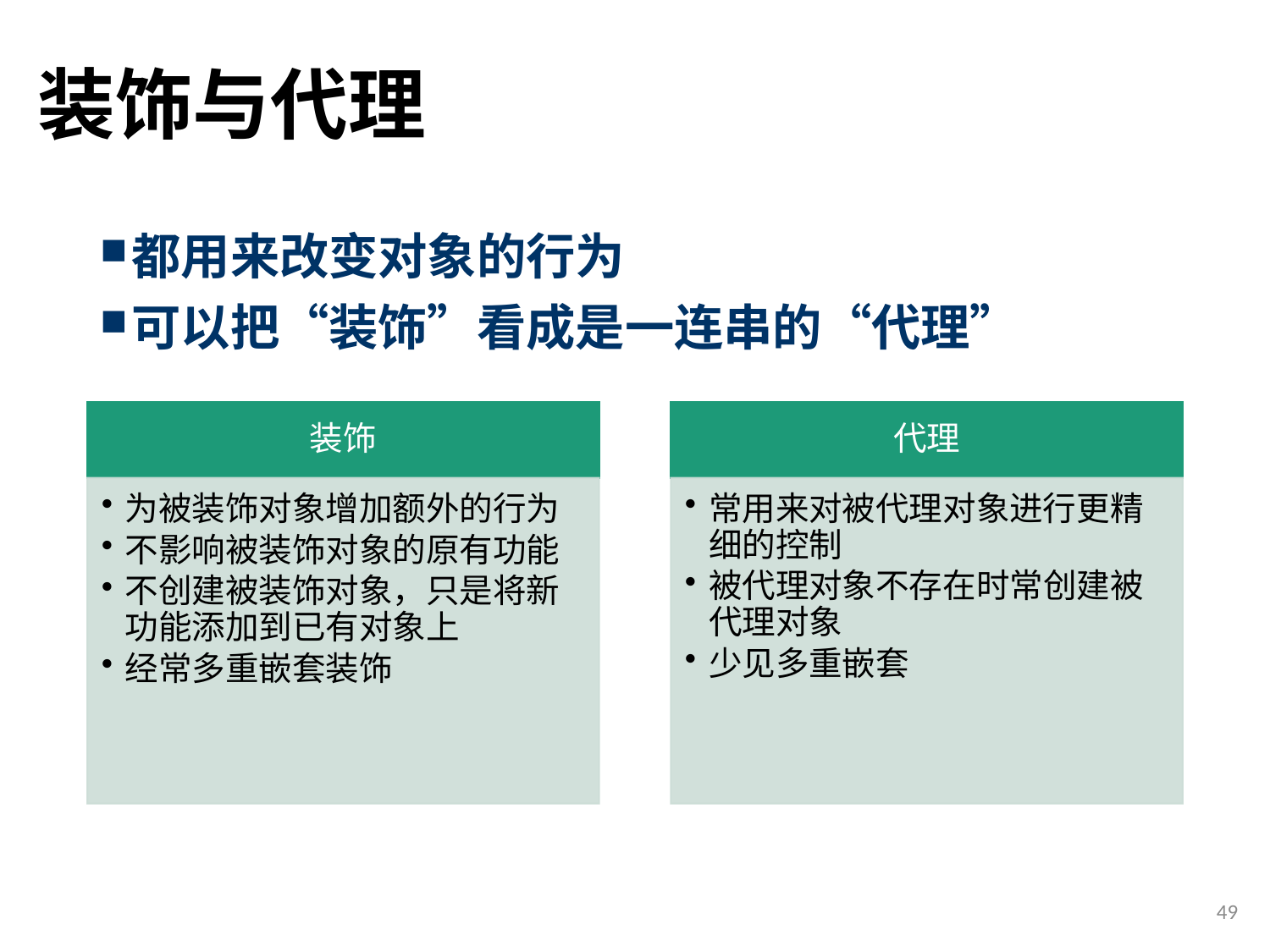

# 装饰与代理
都用来改变对象的行为
可以把“装饰”看成是一连串的“代理”

装饰
为被装饰对象增加额外的行为
不影响被装饰对象的原有功能
不创建被装饰对象，只是将新功能添加到已有对象上
经常多重嵌套装饰
代理
常用来对被代理对象进行更精细的控制
被代理对象不存在时常创建被代理对象
少见多重嵌套
49